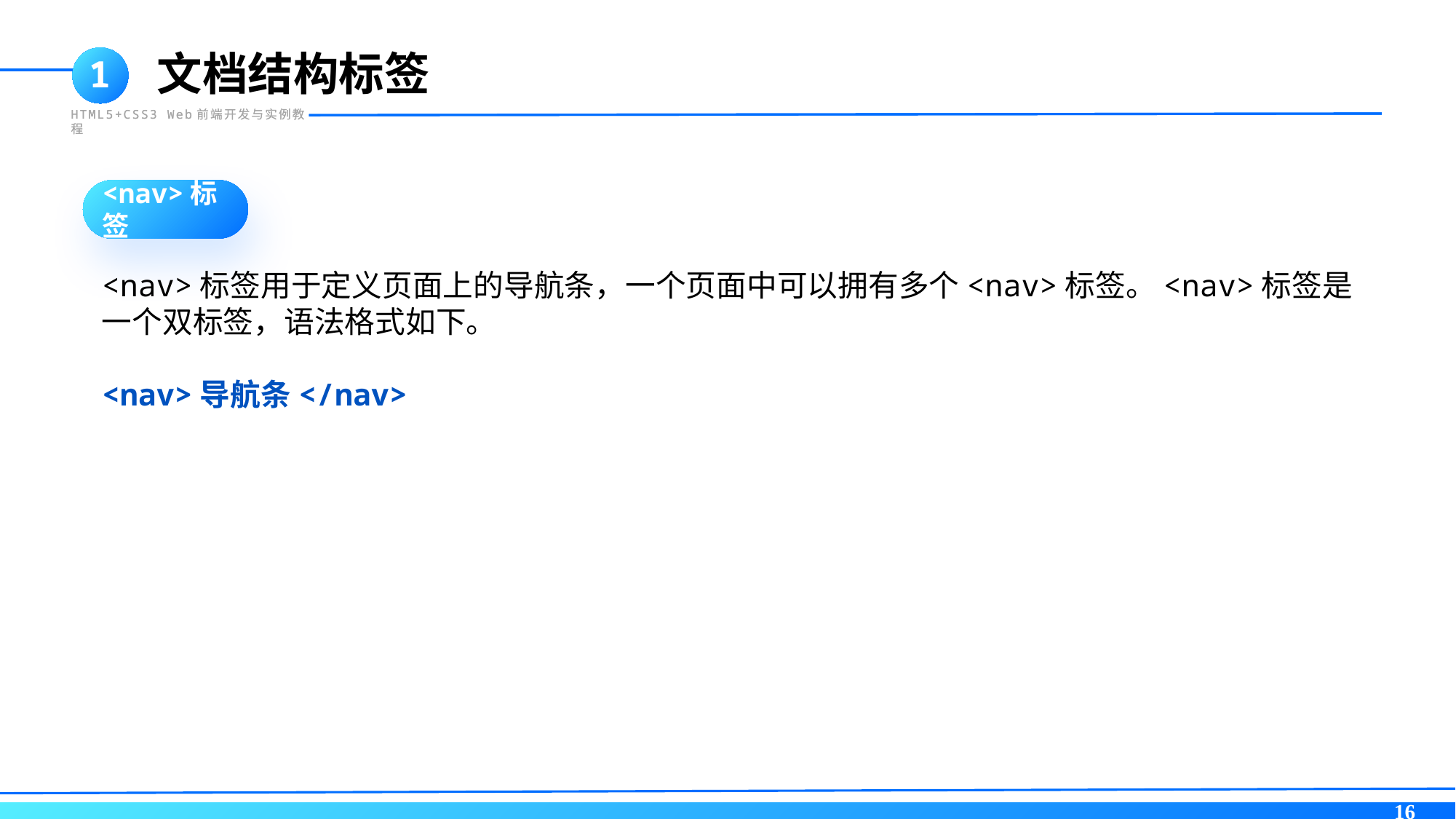

文档结构标签
1
HTML5+CSS3 Web前端开发与实例教程
<nav>标签
<nav>标签用于定义页面上的导航条，一个页面中可以拥有多个<nav>标签。<nav>标签是一个双标签，语法格式如下。

<nav>导航条</nav>
16